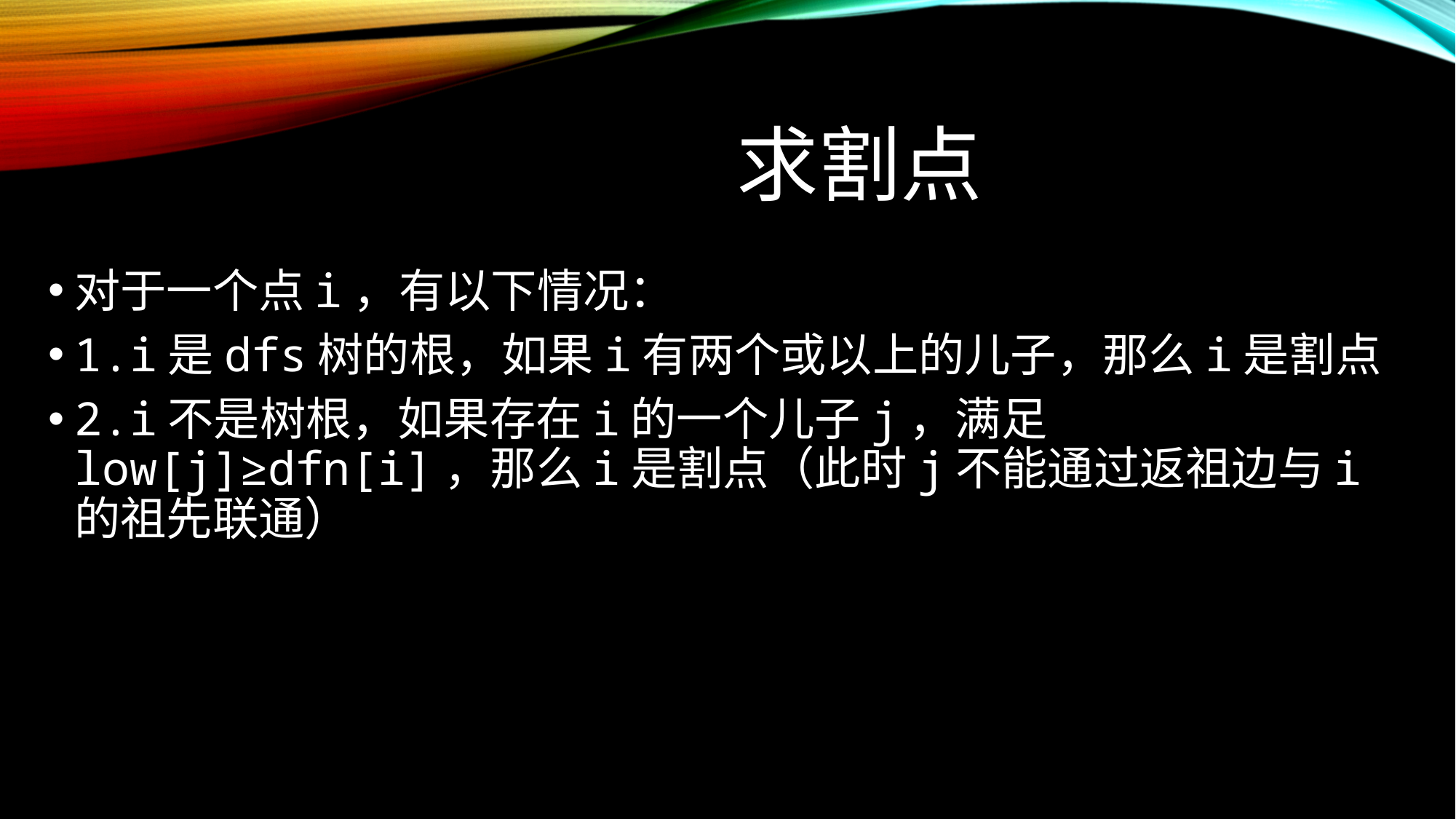

# 求割点
对于一个点i，有以下情况：
1.i是dfs树的根，如果i有两个或以上的儿子，那么i是割点
2.i不是树根，如果存在i的一个儿子j，满足low[j]≥dfn[i]，那么i是割点（此时j不能通过返祖边与i的祖先联通）